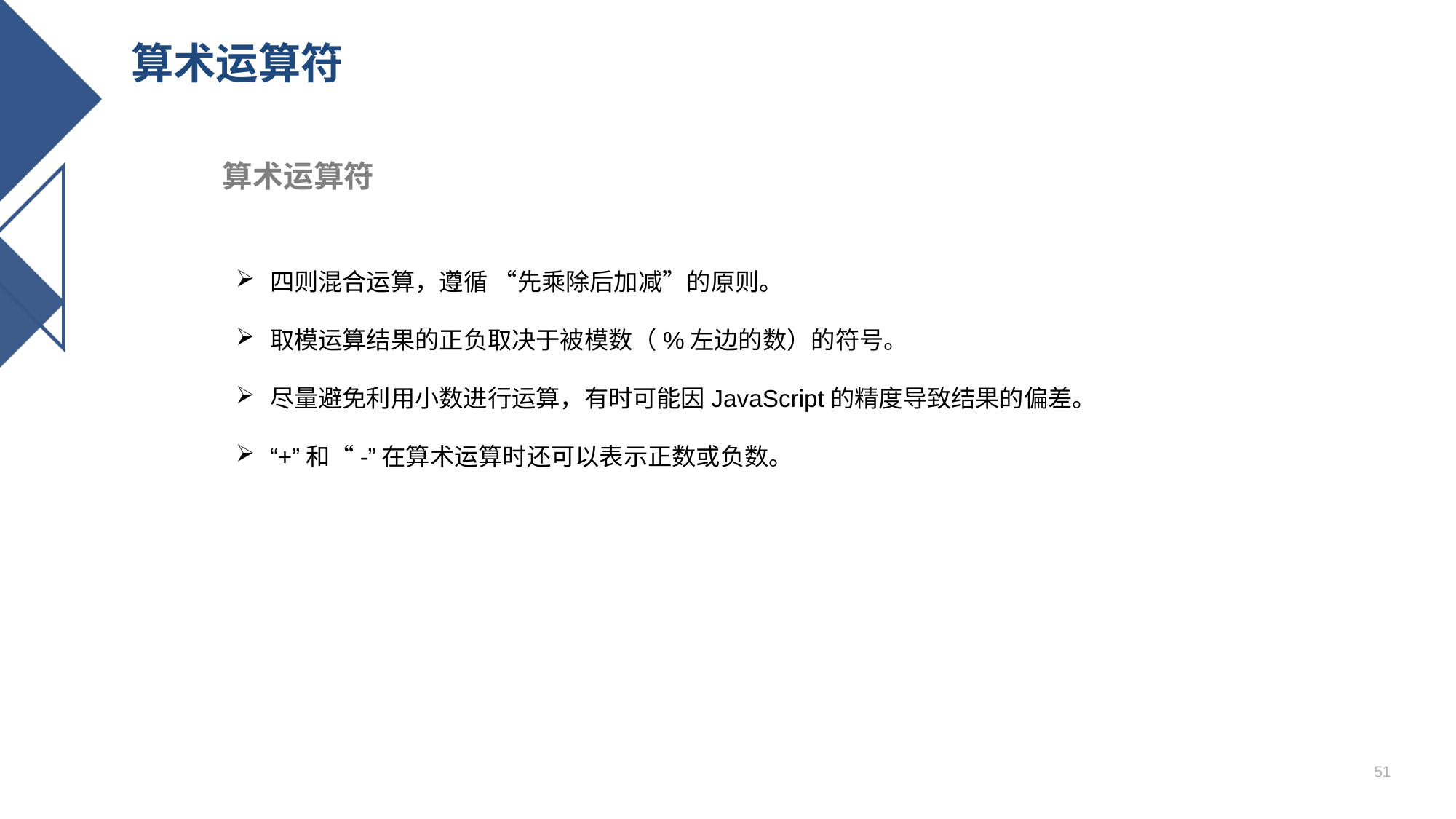

# 算术运算符
算术运算符
四则混合运算，遵循 “先乘除后加减”的原则。
取模运算结果的正负取决于被模数（%左边的数）的符号。
尽量避免利用小数进行运算，有时可能因JavaScript的精度导致结果的偏差。
“+”和“-”在算术运算时还可以表示正数或负数。
51